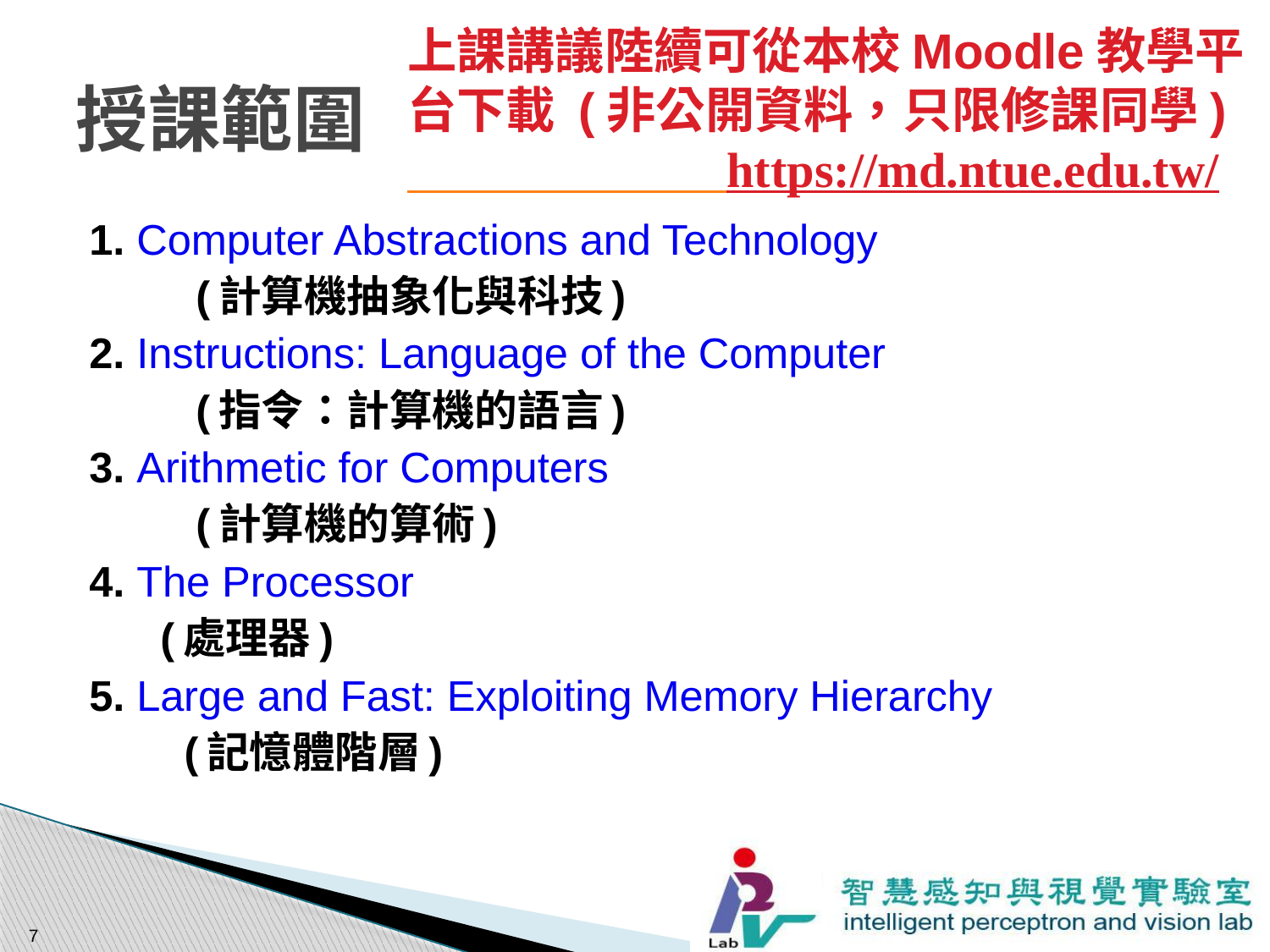

上課講議陸續可從本校Moodle教學平台下載 (非公開資料，只限修課同學)
                          https://md.ntue.edu.tw/
# 授課範圍
1. Computer Abstractions and Technology
         (計算機抽象化與科技)
2. Instructions: Language of the Computer
         (指令：計算機的語言)
3. Arithmetic for Computers
         (計算機的算術)
4. The Processor
      (處理器)
5. Large and Fast: Exploiting Memory Hierarchy
        (記憶體階層)
7